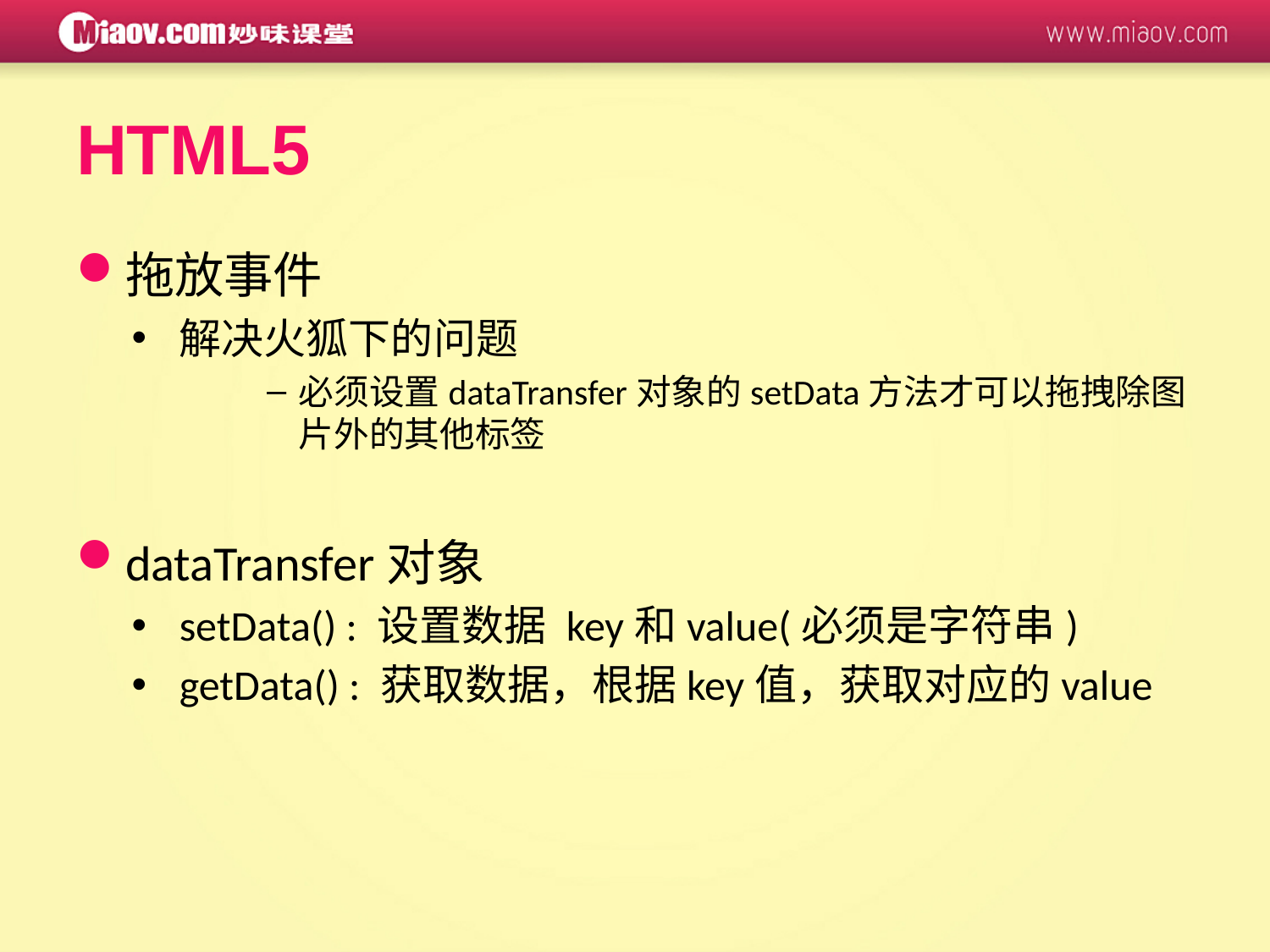

HTML5
拖放事件
解决火狐下的问题
必须设置dataTransfer对象的setData方法才可以拖拽除图片外的其他标签

dataTransfer对象
setData() : 设置数据 key和value(必须是字符串)
getData() : 获取数据，根据key值，获取对应的value